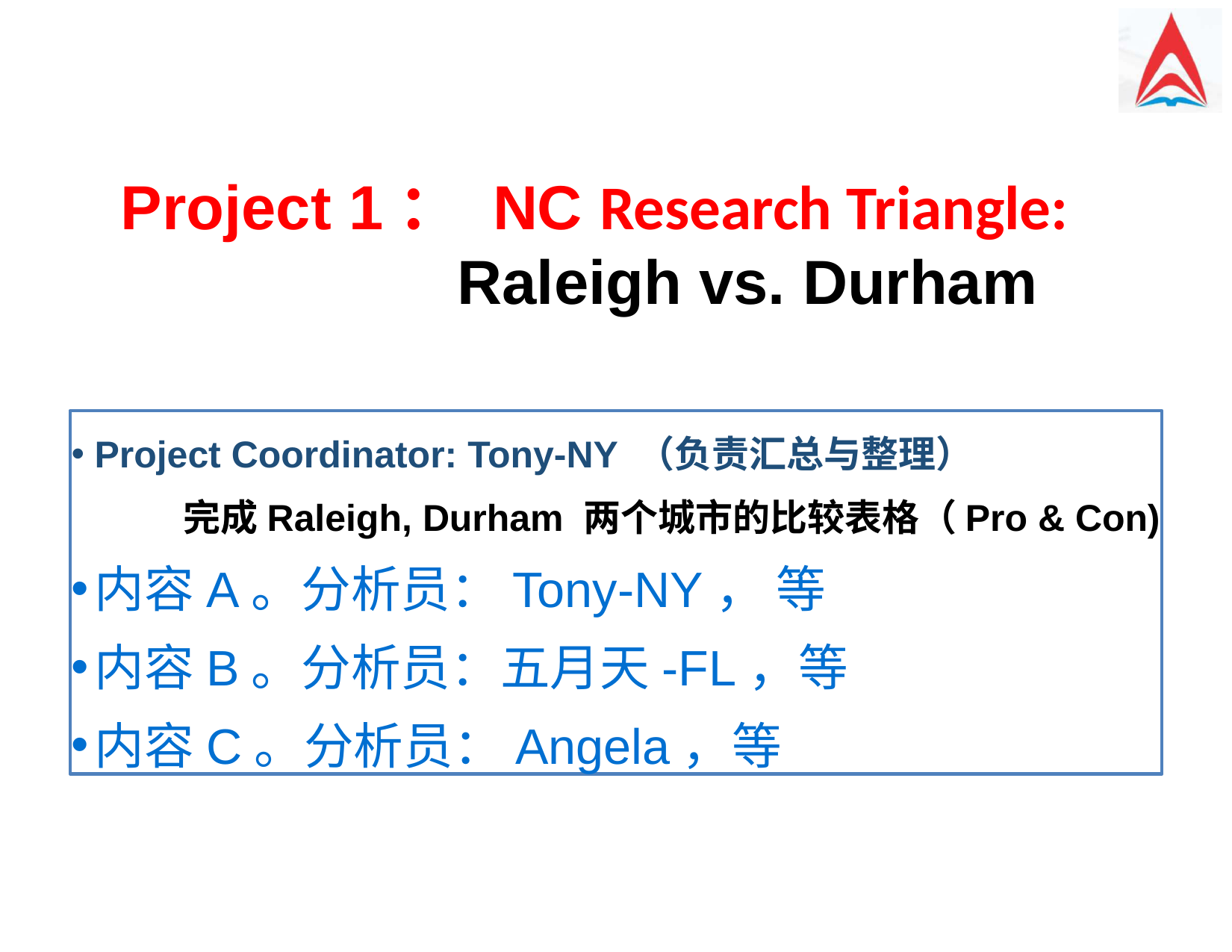

Project 1： NC Research Triangle:   Raleigh vs. Durham
Project Coordinator: Tony-NY （负责汇总与整理）
	完成Raleigh, Durham 两个城市的比较表格（Pro & Con)
内容A。分析员：Tony-NY， 等
内容B。分析员：五月天-FL，等
内容C。分析员：Angela，等